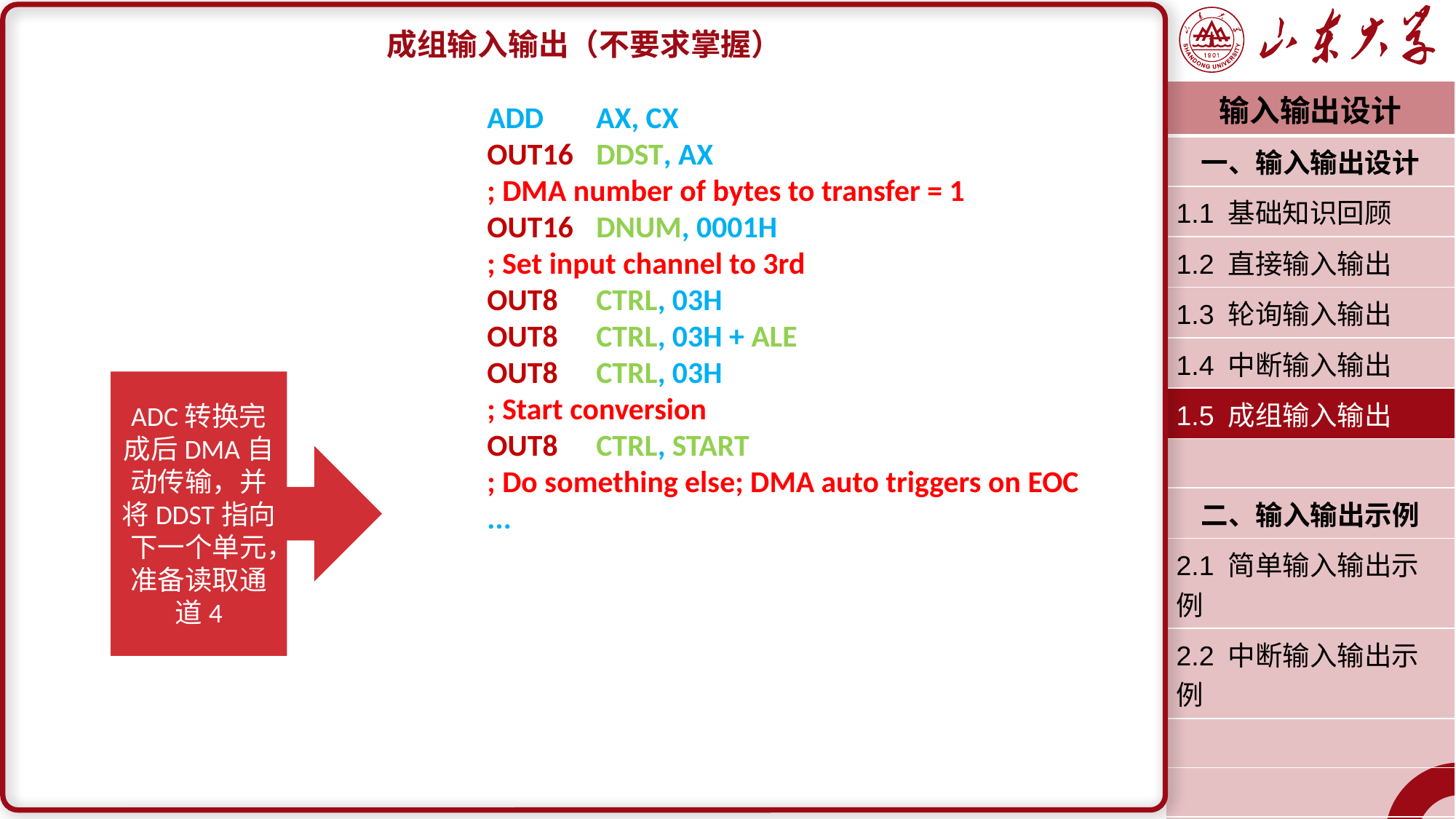

成组输入输出（不要求掌握）

				ADD	AX, CX
				OUT16	DDST, AX
				; DMA number of bytes to transfer = 1
				OUT16	DNUM, 0001H
				; Set input channel to 3rd
				OUT8	CTRL, 03H
				OUT8	CTRL, 03H + ALE
				OUT8	CTRL, 03H
				; Start conversion
				OUT8	CTRL, START
				; Do something else; DMA auto triggers on EOC
				...

| 输入输出设计 |
| --- |
| 一、输入输出设计 |
| 1.1 基础知识回顾 |
| 1.2 直接输入输出 |
| 1.3 轮询输入输出 |
| 1.4 中断输入输出 |
| 1.5 成组输入输出 |
|  |
| 二、输入输出示例 |
| 2.1 简单输入输出示例 |
| 2.2 中断输入输出示例 |
|  |
|  |
|  |
| 潘润宇 2022.10 |
ADC转换完成后DMA自动传输，并将DDST指向下一个单元，准备读取通道4